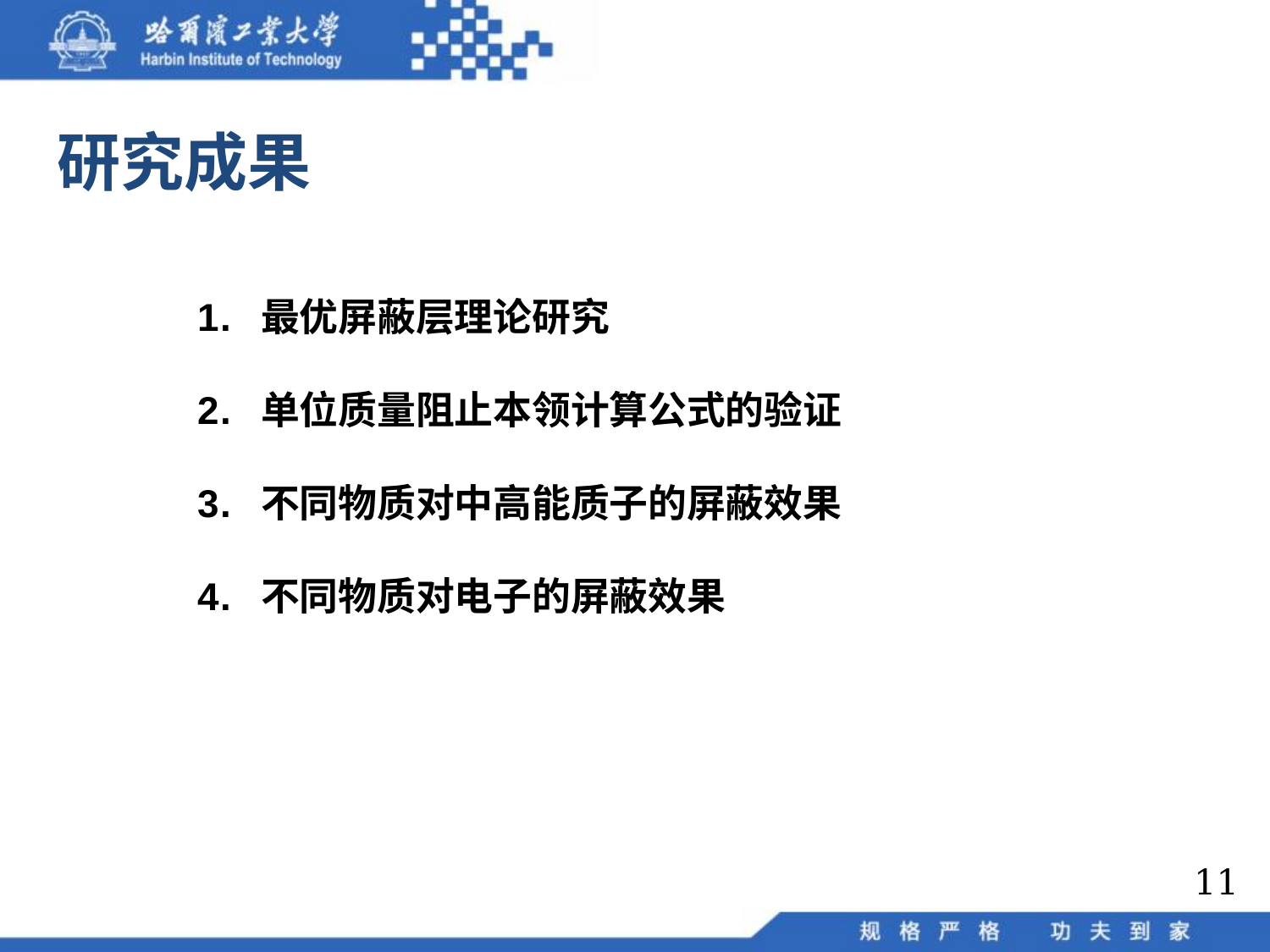

研究成果
最优屏蔽层理论研究

单位质量阻止本领计算公式的验证

不同物质对中高能质子的屏蔽效果

不同物质对电子的屏蔽效果

11